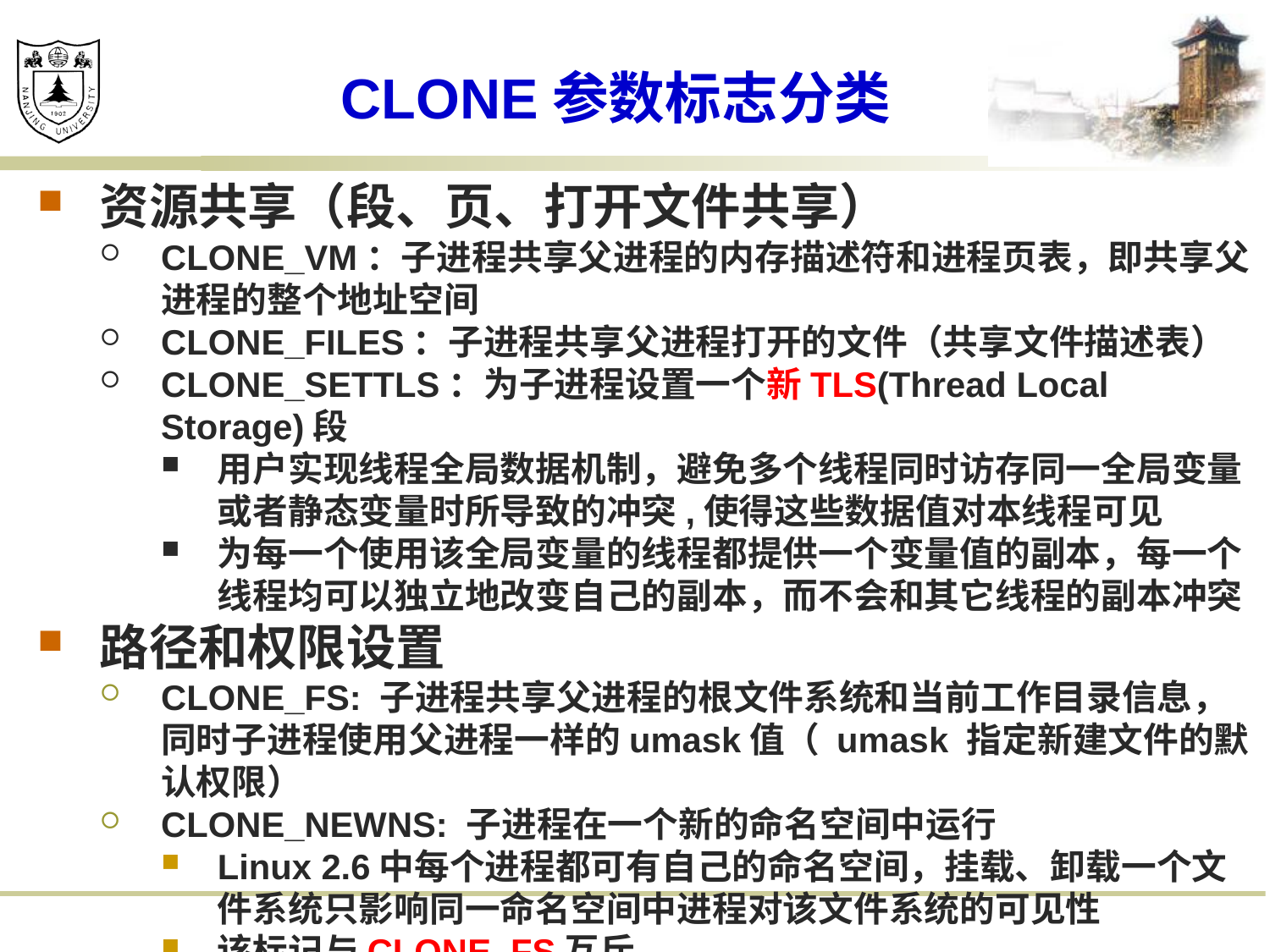

# CLONE参数标志分类
资源共享（段、页、打开文件共享）
CLONE_VM：子进程共享父进程的内存描述符和进程页表，即共享父进程的整个地址空间
CLONE_FILES：子进程共享父进程打开的文件（共享文件描述表）
CLONE_SETTLS：为子进程设置一个新TLS(Thread Local Storage)段
用户实现线程全局数据机制，避免多个线程同时访存同一全局变量或者静态变量时所导致的冲突,使得这些数据值对本线程可见
为每一个使用该全局变量的线程都提供一个变量值的副本，每一个线程均可以独立地改变自己的副本，而不会和其它线程的副本冲突
路径和权限设置
CLONE_FS: 子进程共享父进程的根文件系统和当前工作目录信息，同时子进程使用父进程一样的umask值（ umask 指定新建文件的默认权限）
CLONE_NEWNS: 子进程在一个新的命名空间中运行
Linux 2.6中每个进程都可有自己的命名空间，挂载、卸载一个文件系统只影响同一命名空间中进程对该文件系统的可见性
该标记与CLONE_FS互斥
158